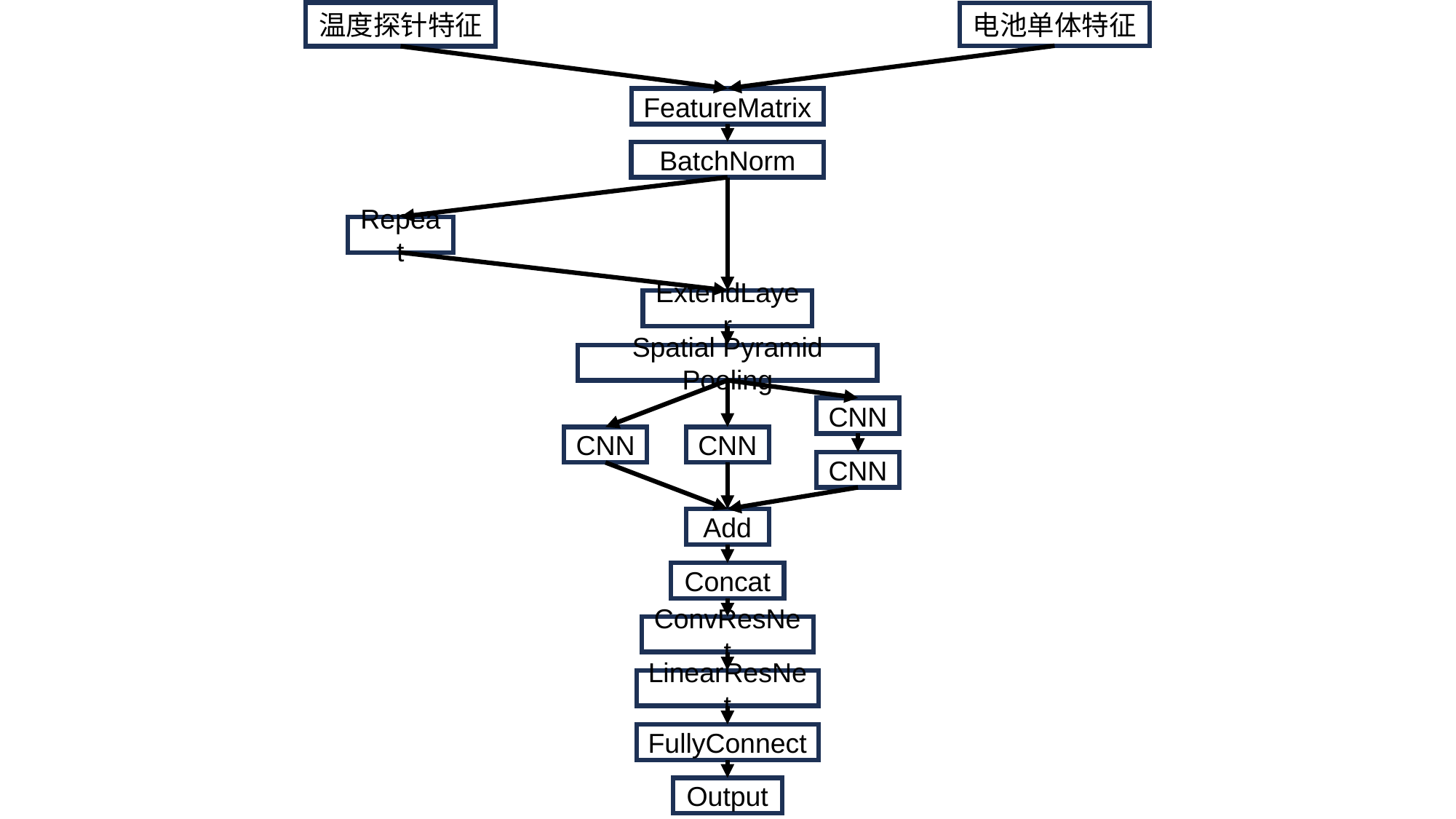

温度探针特征
电池单体特征
FeatureMatrix
BatchNorm
Repeat
ExtendLayer
Spatial Pyramid Pooling
CNN
CNN
CNN
CNN
Add
Concat
ConvResNet
LinearResNet
FullyConnect
Output